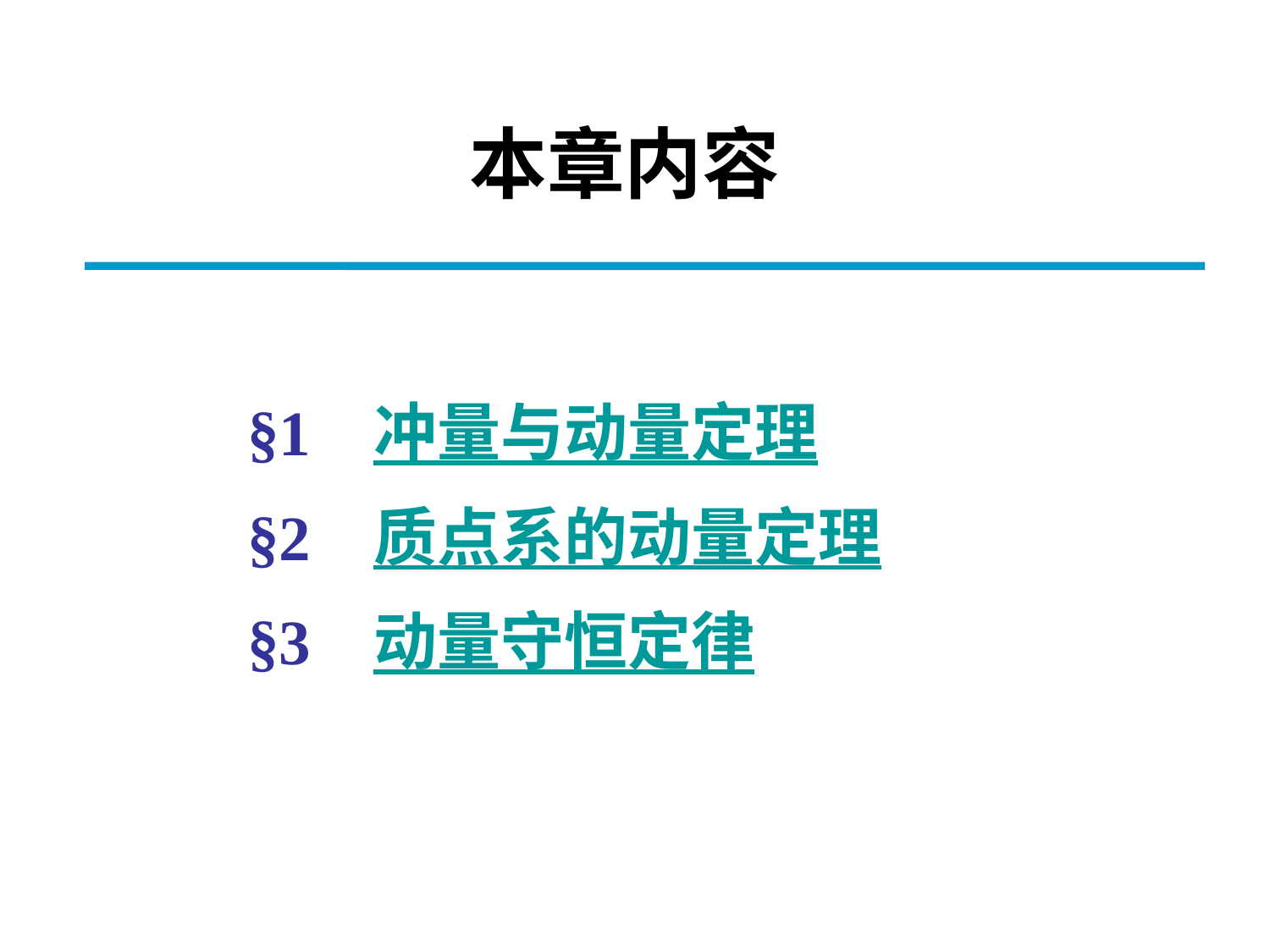

本章内容

§1   冲量与动量定理
§2   质点系的动量定理
§3   动量守恒定律